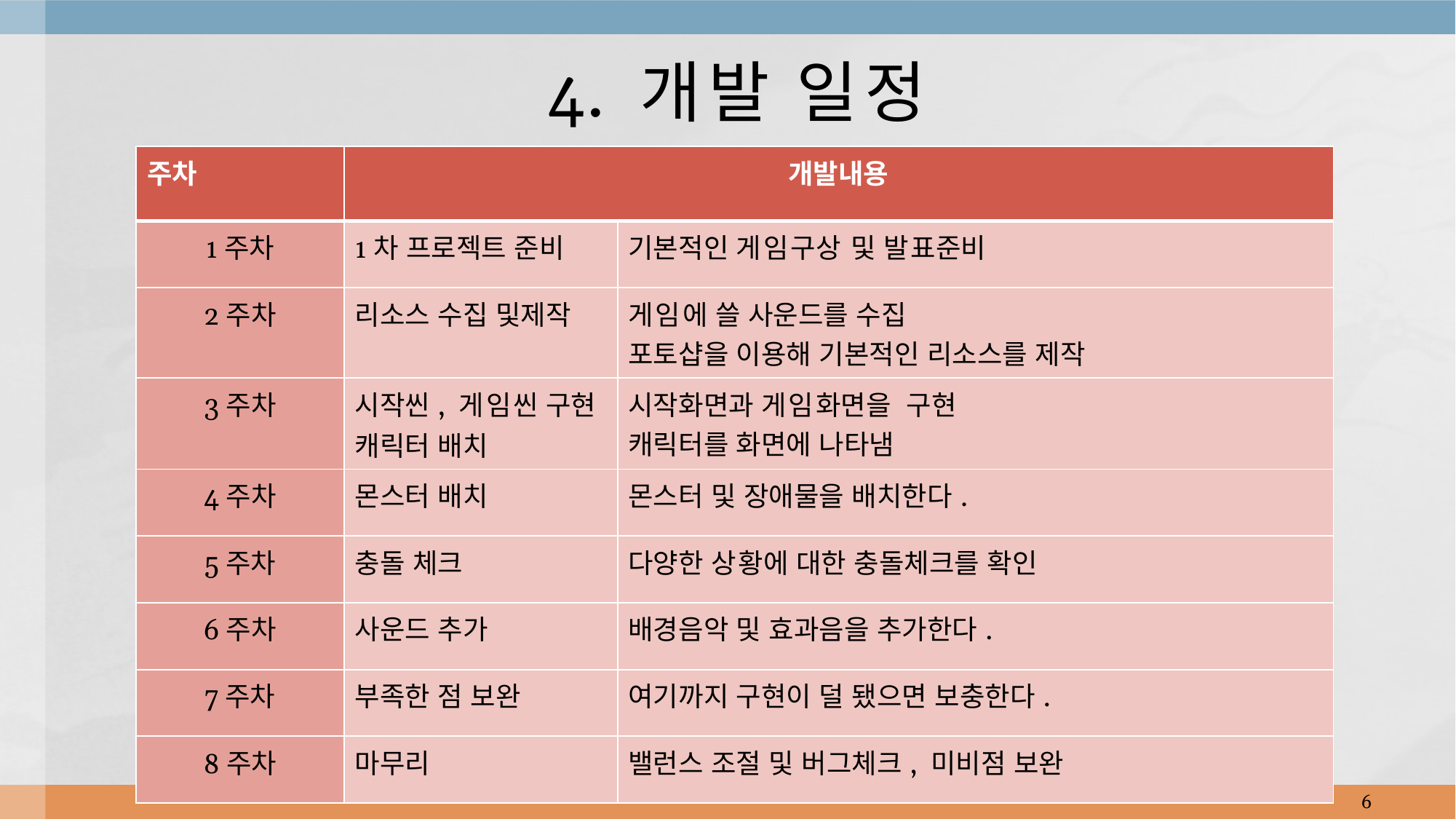

# 4. 개발 일정
| 주차 | 개발내용 |  |
| --- | --- | --- |
| 1주차 | 1차 프로젝트 준비 | 기본적인 게임구상 및 발표준비 |
| 2주차 | 리소스 수집 및제작 | 게임에 쓸 사운드를 수집 포토샵을 이용해 기본적인 리소스를 제작 |
| 3주차 | 시작씬, 게임씬 구현 캐릭터 배치 | 시작화면과 게임화면을 구현 캐릭터를 화면에 나타냄 |
| 4주차 | 몬스터 배치 | 몬스터 및 장애물을 배치한다. |
| 5주차 | 충돌 체크 | 다양한 상황에 대한 충돌체크를 확인 |
| 6주차 | 사운드 추가 | 배경음악 및 효과음을 추가한다. |
| 7주차 | 부족한 점 보완 | 여기까지 구현이 덜 됐으면 보충한다. |
| 8주차 | 마무리 | 밸런스 조절 및 버그체크, 미비점 보완 |
6